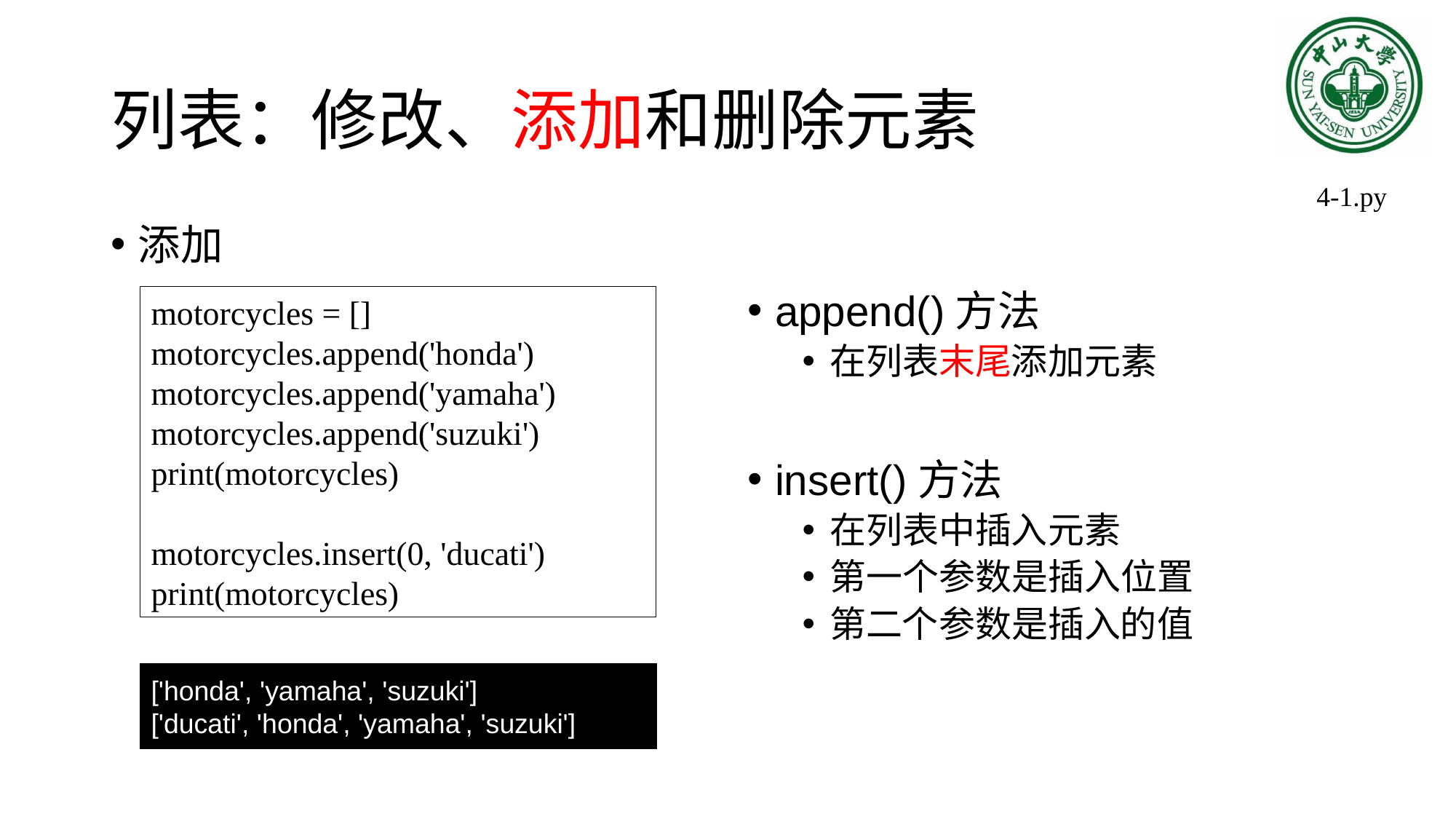

# 列表：修改、添加和删除元素
4-1.py
添加

append()方法
在列表末尾添加元素

insert()方法
在列表中插入元素
第一个参数是插入位置
第二个参数是插入的值
motorcycles = []
motorcycles.append('honda')
motorcycles.append('yamaha')
motorcycles.append('suzuki')
print(motorcycles)

motorcycles.insert(0, 'ducati')
print(motorcycles)
['honda', 'yamaha', 'suzuki']
['ducati', 'honda', 'yamaha', 'suzuki']